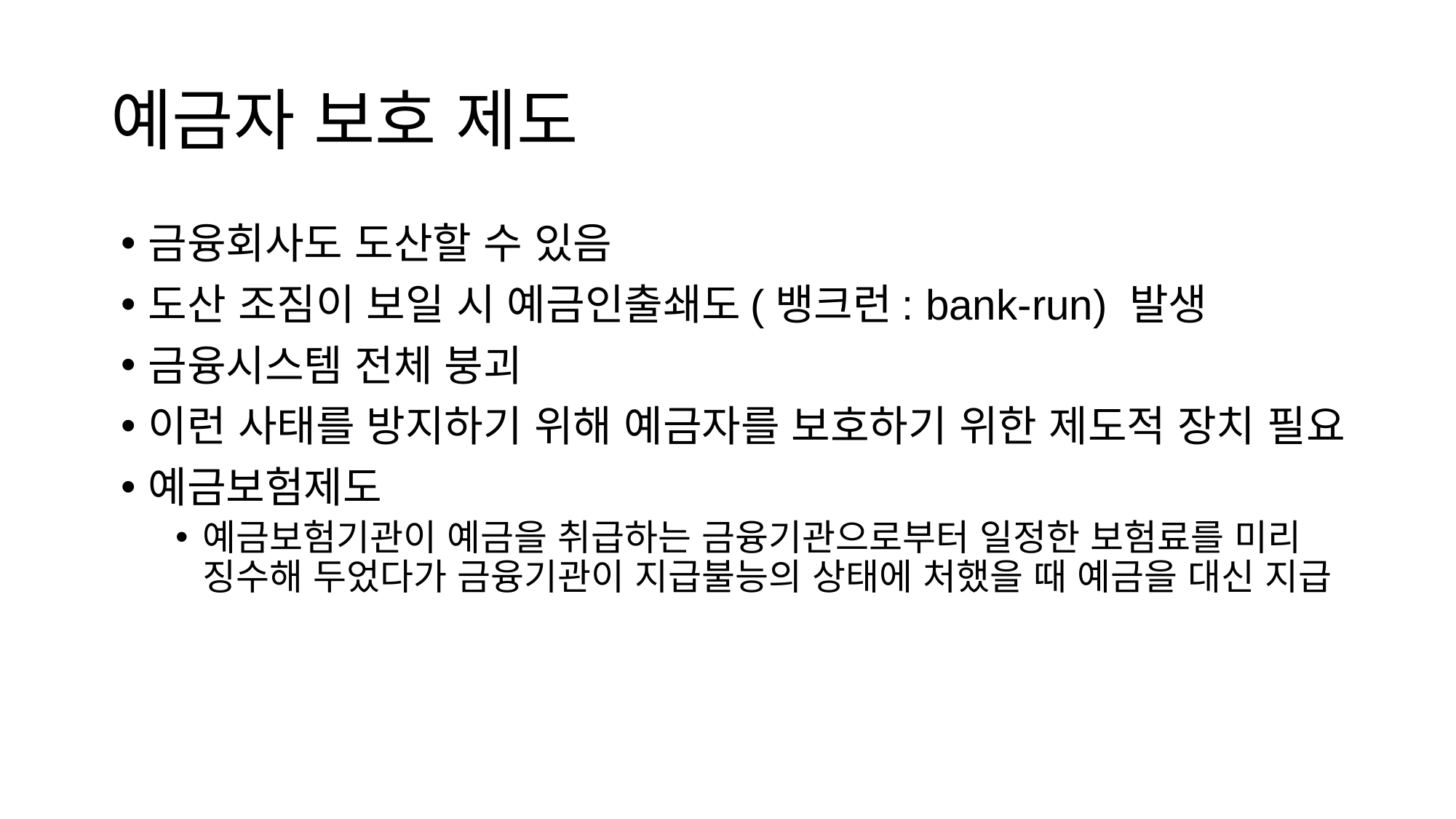

# 예금자 보호 제도
금융회사도 도산할 수 있음
도산 조짐이 보일 시 예금인출쇄도(뱅크런: bank-run) 발생
금융시스템 전체 붕괴
이런 사태를 방지하기 위해 예금자를 보호하기 위한 제도적 장치 필요
예금보험제도
예금보험기관이 예금을 취급하는 금융기관으로부터 일정한 보험료를 미리 징수해 두었다가 금융기관이 지급불능의 상태에 처했을 때 예금을 대신 지급